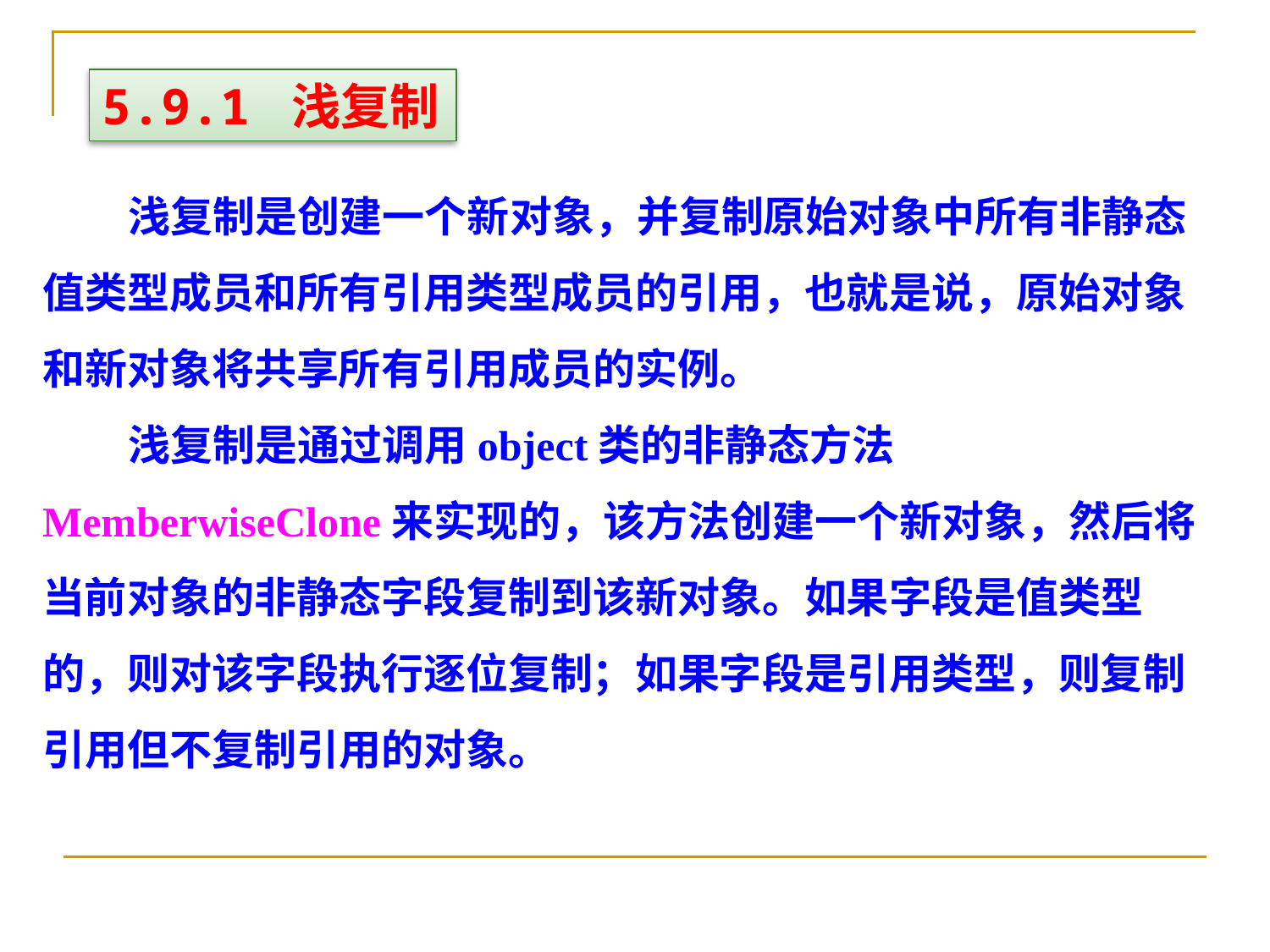

5.9.1 浅复制
        浅复制是创建一个新对象，并复制原始对象中所有非静态值类型成员和所有引用类型成员的引用，也就是说，原始对象和新对象将共享所有引用成员的实例。
        浅复制是通过调用object类的非静态方法MemberwiseClone来实现的，该方法创建一个新对象，然后将当前对象的非静态字段复制到该新对象。如果字段是值类型的，则对该字段执行逐位复制；如果字段是引用类型，则复制引用但不复制引用的对象。